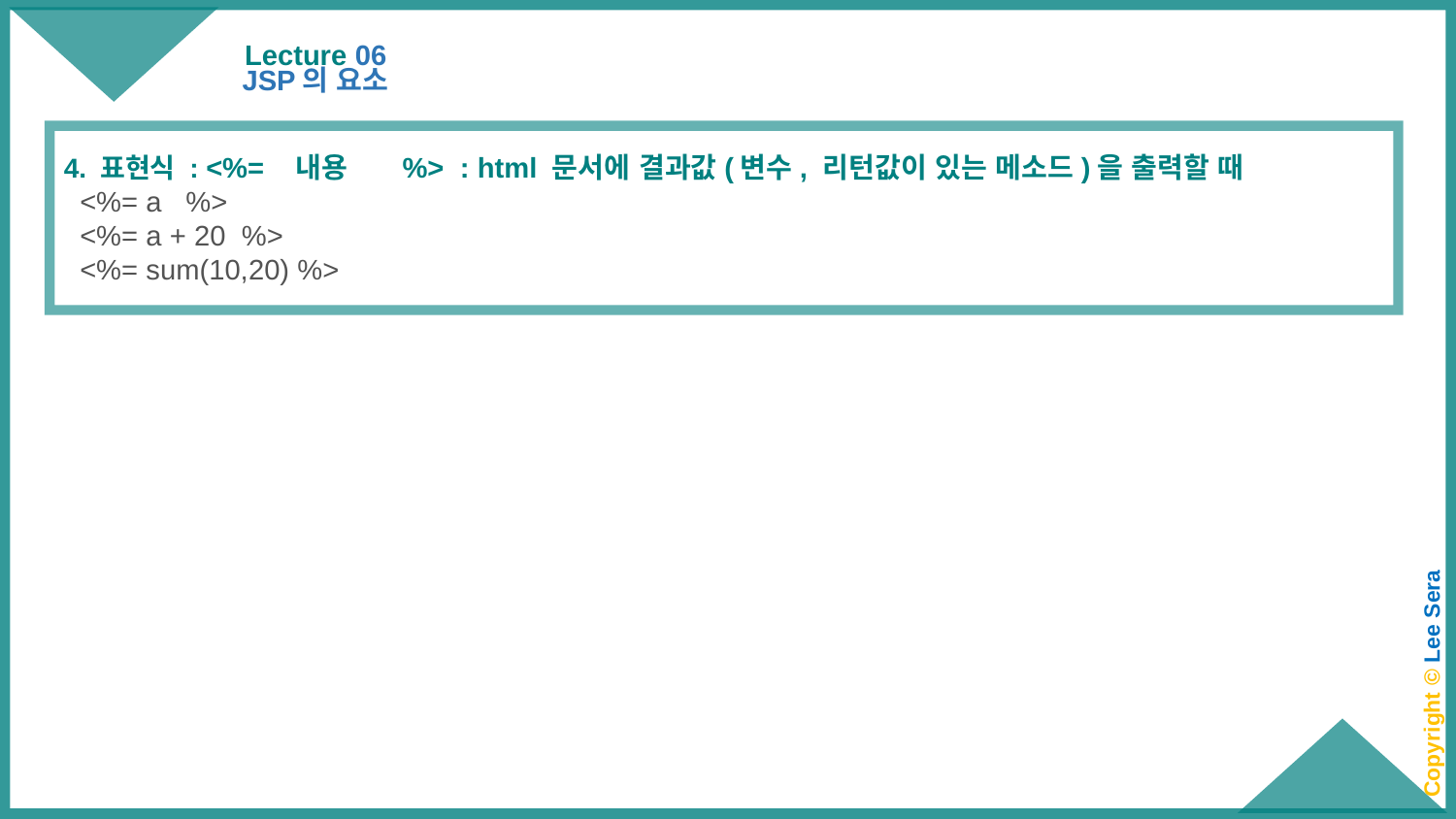

# Lecture 06
JSP의 요소
4. 표현식 : <%=   내용      %>  : html 문서에 결과값(변수, 리턴값이 있는 메소드)을 출력할 때
  <%= a   %>
  <%= a + 20  %>
  <%= sum(10,20) %>
Copyright © Lee Sera